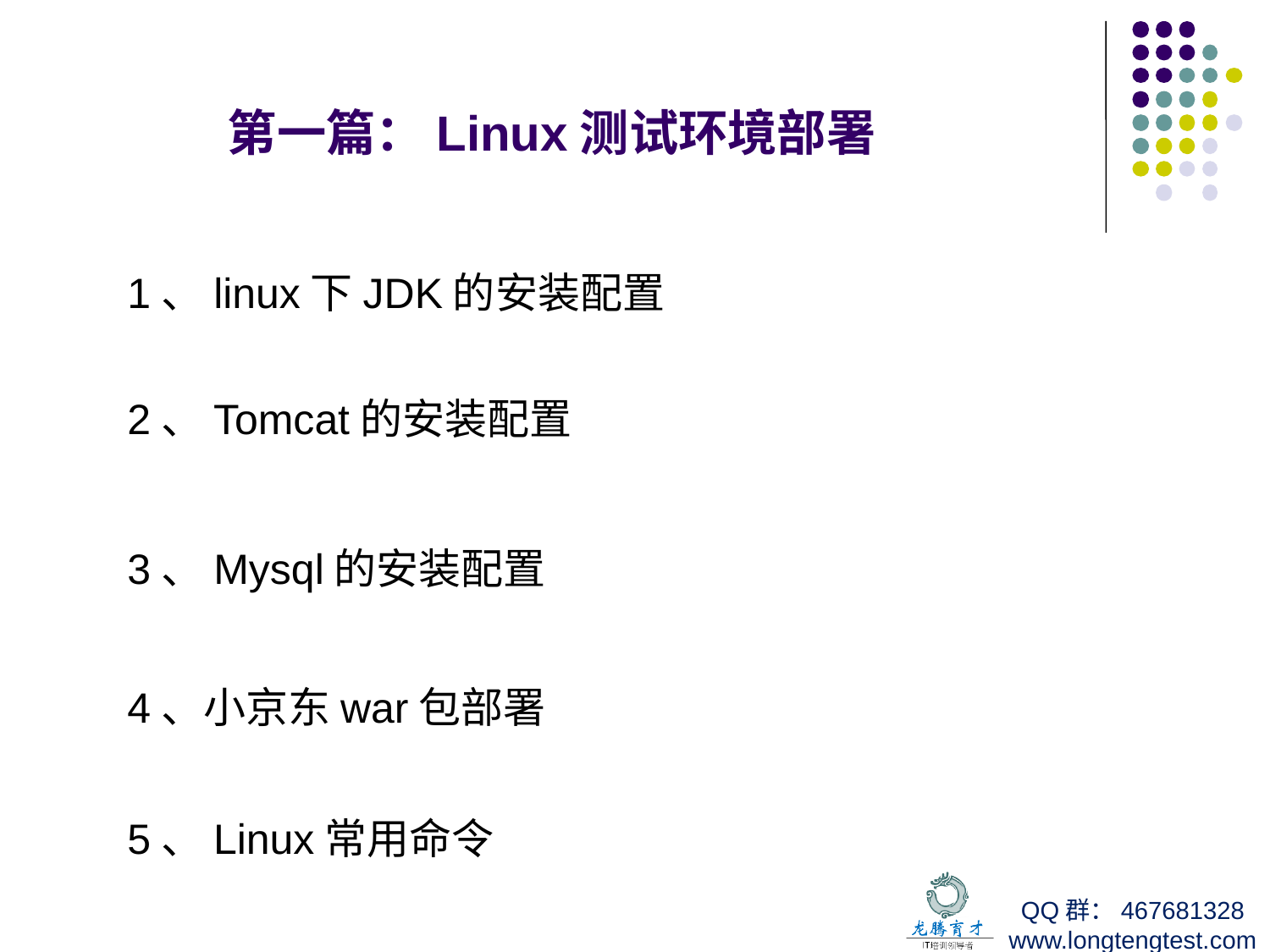

# 第一篇：Linux测试环境部署
1、linux下JDK的安装配置
2、Tomcat的安装配置
3、Mysql的安装配置
4、小京东war包部署
5、Linux常用命令